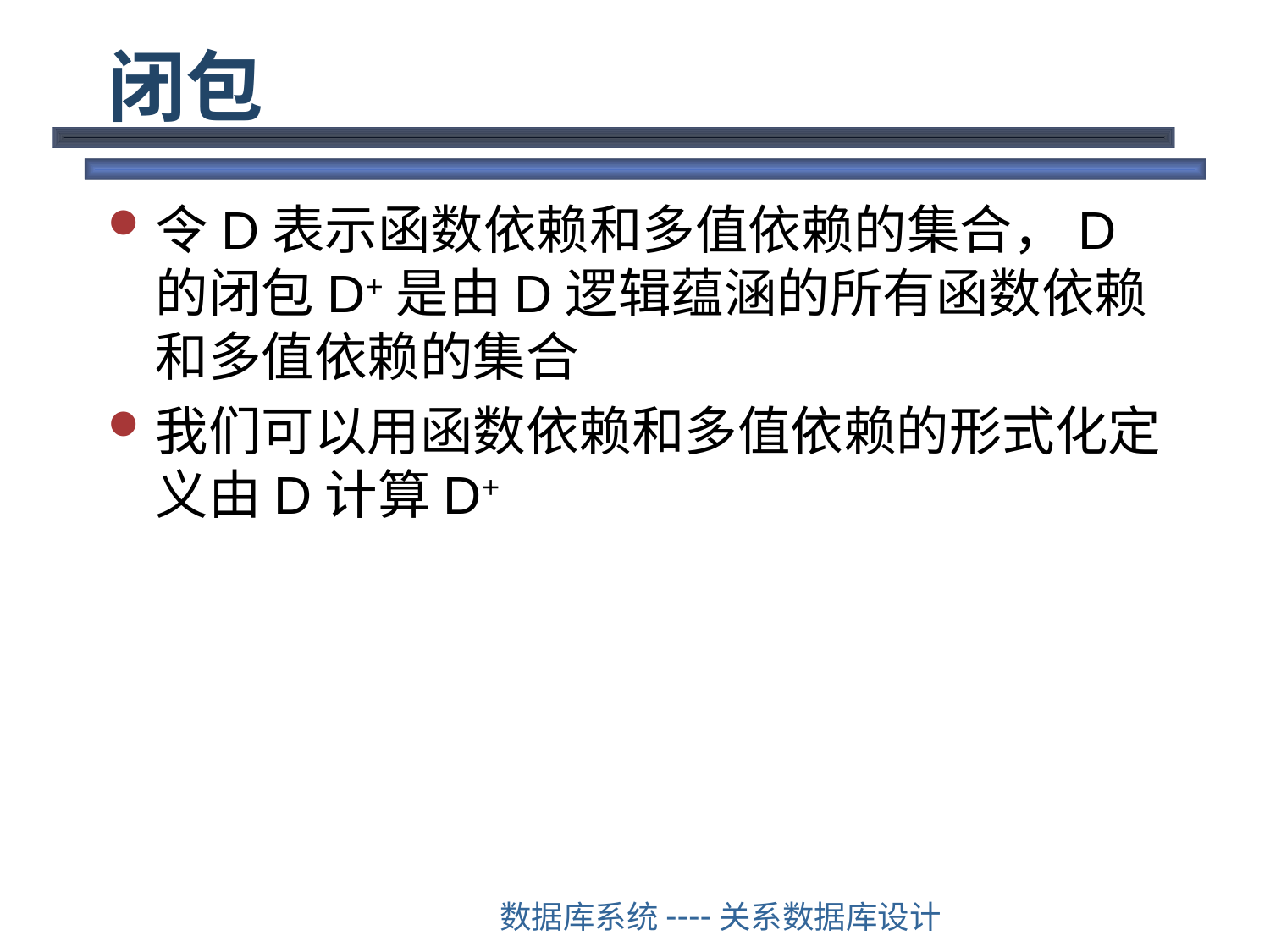

# 闭包
令D表示函数依赖和多值依赖的集合，D的闭包D+是由D逻辑蕴涵的所有函数依赖和多值依赖的集合
我们可以用函数依赖和多值依赖的形式化定义由D计算D+
数据库系统----关系数据库设计